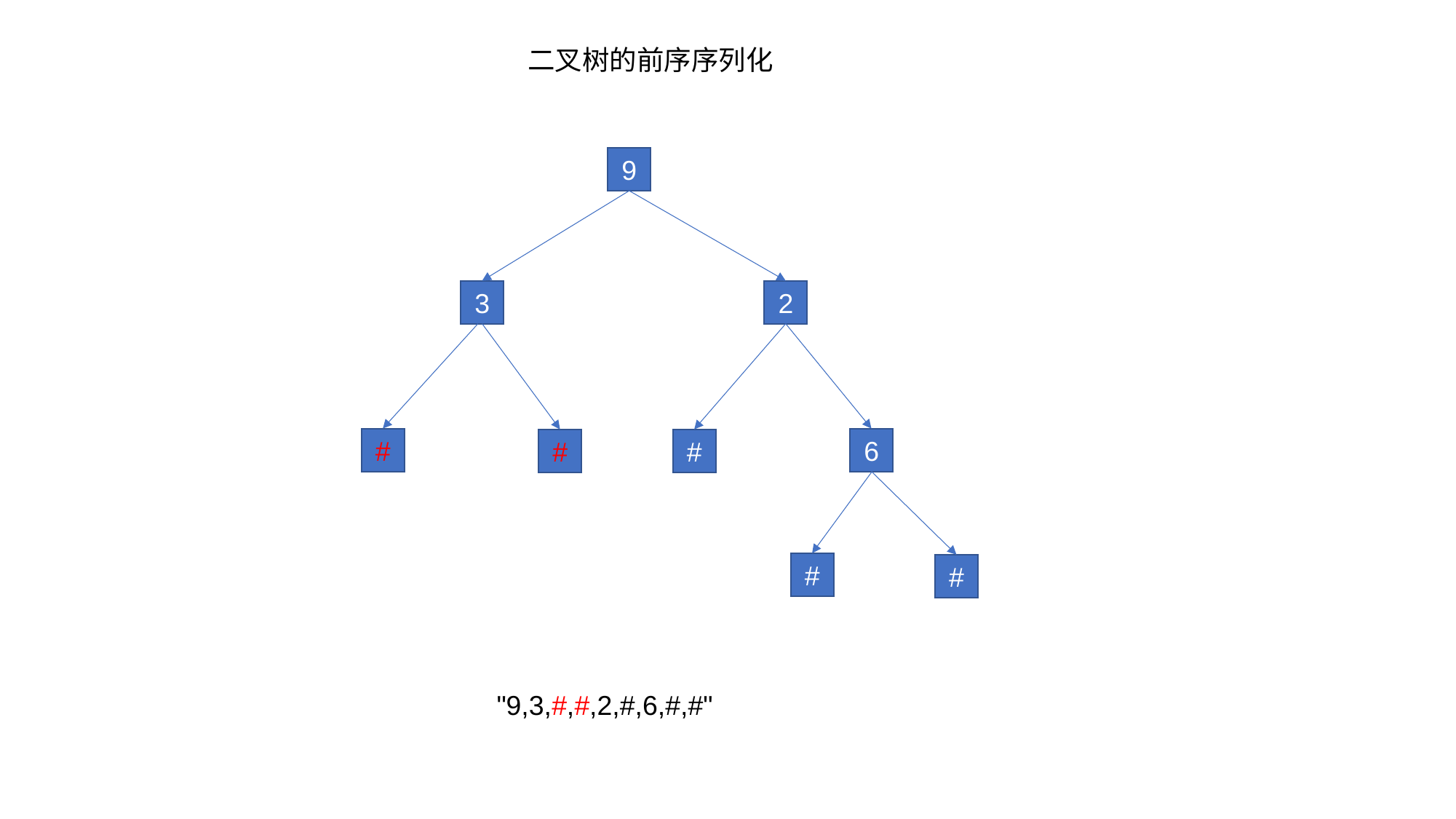

二叉树的前序序列化
9
3
2
#
6
#
#
#
#
"9,3,#,#,2,#,6,#,#"